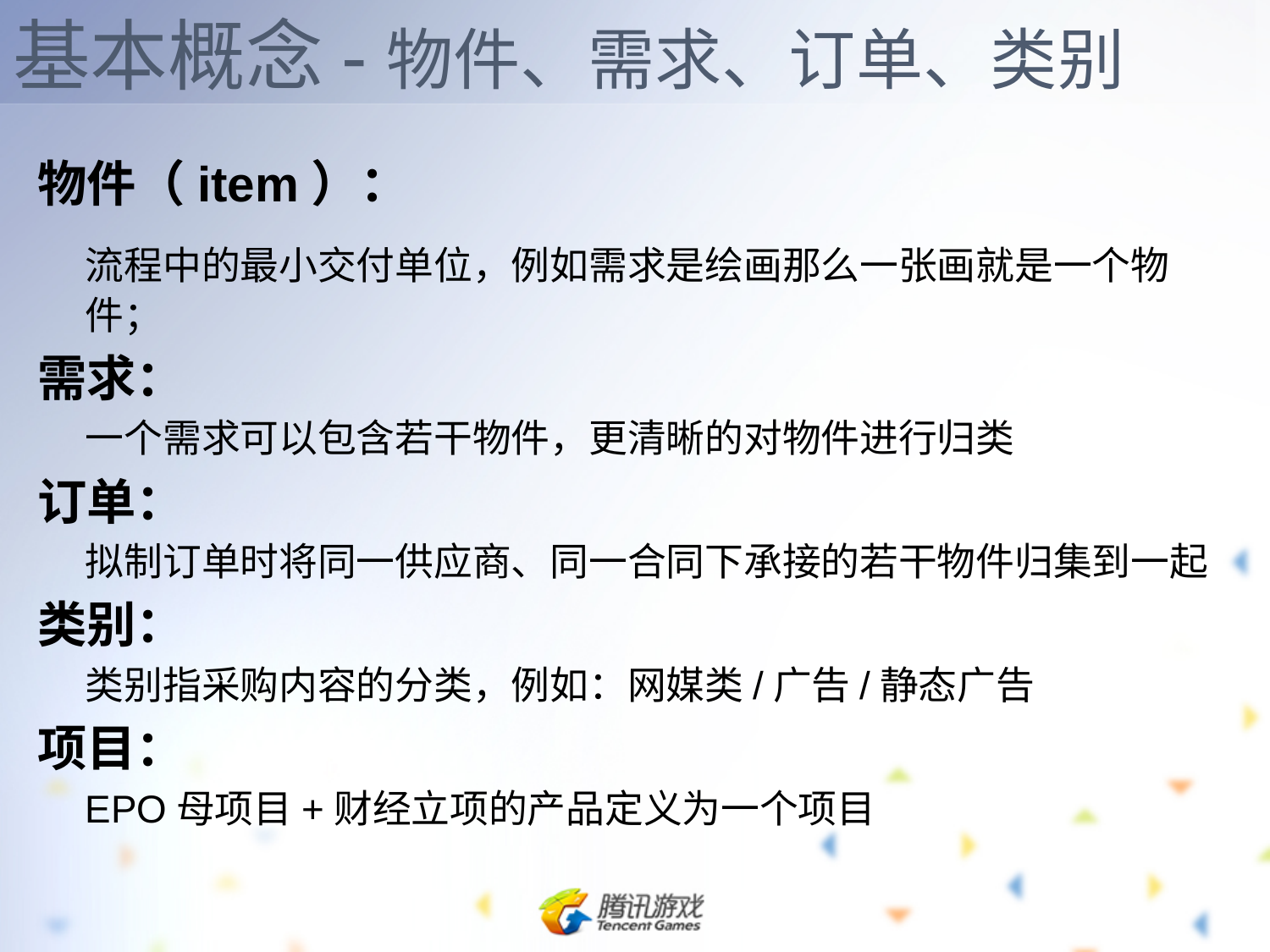

# 基本概念-物件、需求、订单、类别
物件（item）：
	流程中的最小交付单位，例如需求是绘画那么一张画就是一个物件；
需求：
	一个需求可以包含若干物件，更清晰的对物件进行归类
订单：
	拟制订单时将同一供应商、同一合同下承接的若干物件归集到一起
类别：
	类别指采购内容的分类，例如：网媒类/广告/静态广告
项目：
	EPO母项目+财经立项的产品定义为一个项目